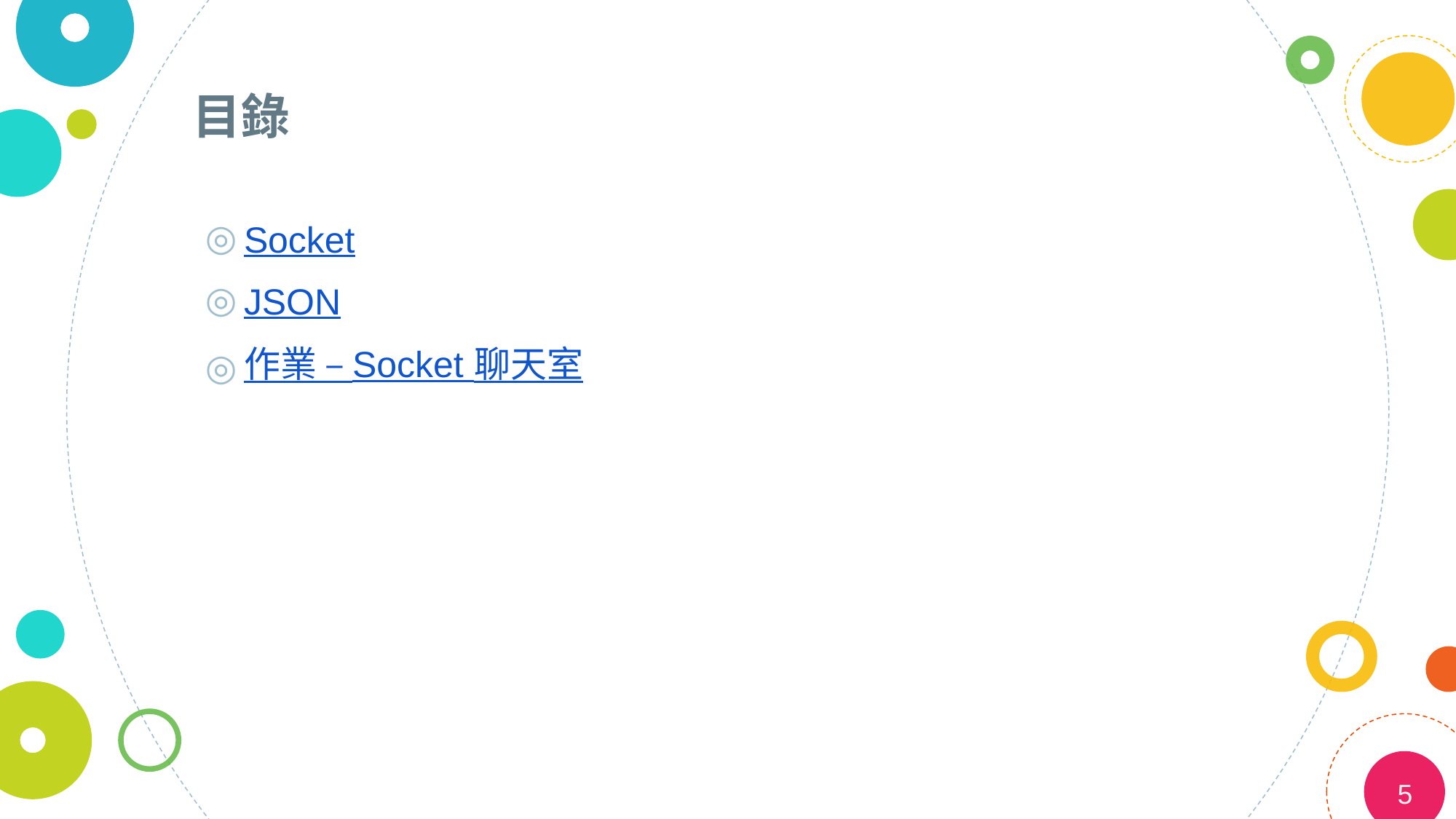

# 目錄
Socket
JSON
作業 – Socket 聊天室
5